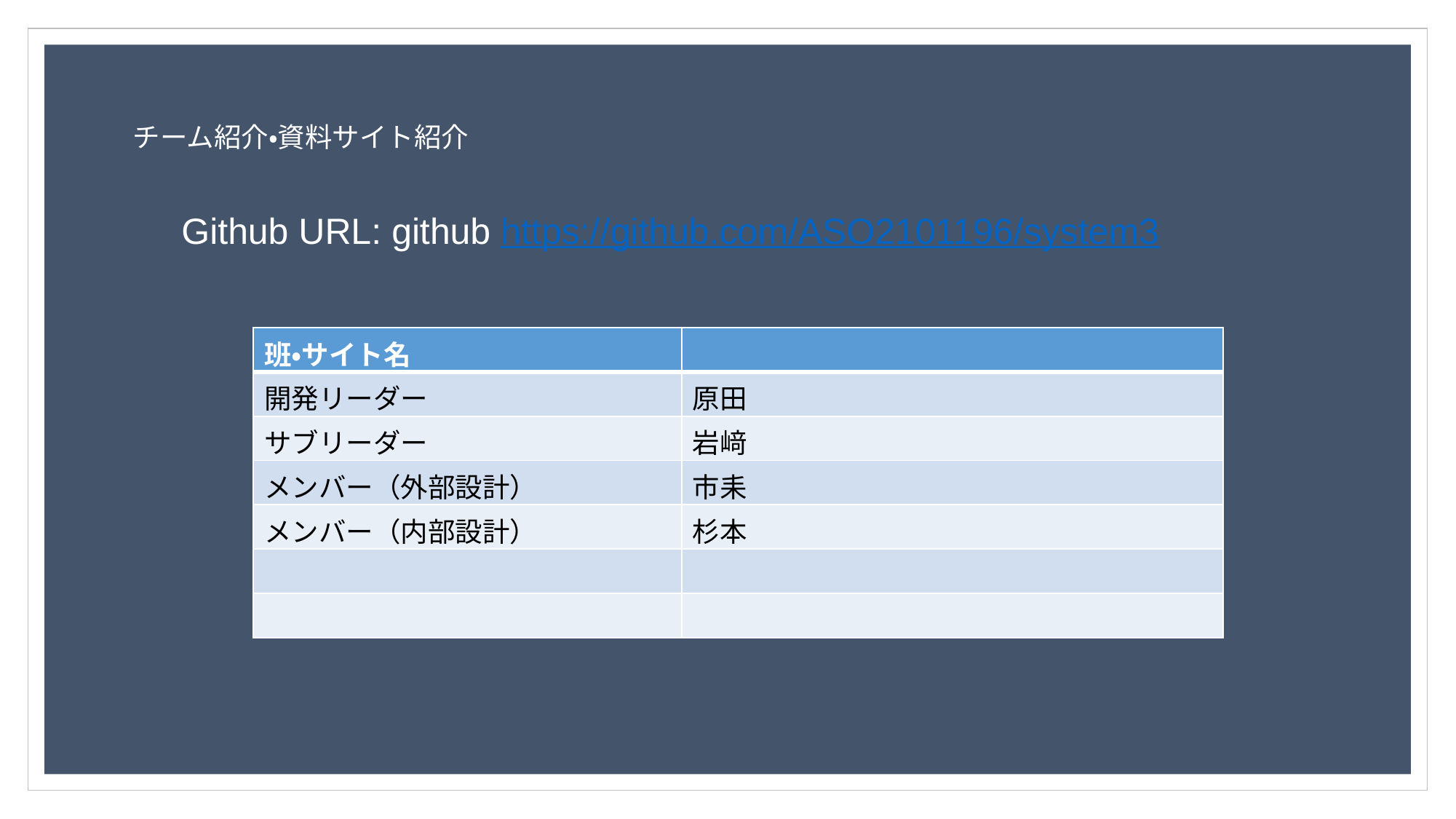

チーム紹介・資料サイト紹介
Github URL: github https://github.com/ASO2101196/system3
| 班・サイト名 |  |
| --- | --- |
| 開発リーダー | 原田 |
| サブリーダー | 岩﨑 |
| メンバー（外部設計） | 市耒 |
| メンバー（内部設計） | 杉本 |
|  |  |
|  |  |